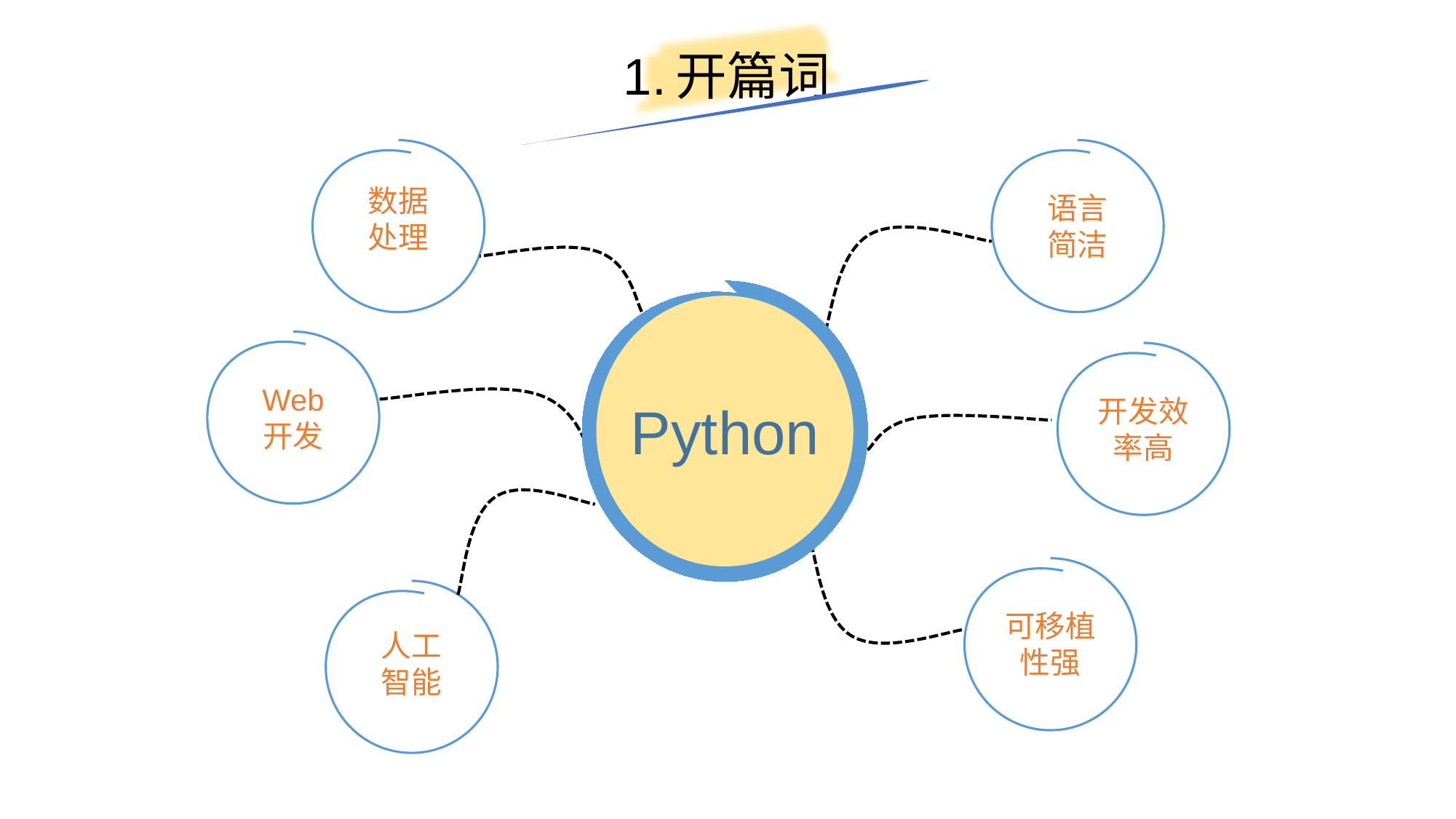

# 1.开篇词

语言简洁

数据处理

Web 开发

开发效率高

Python

可移植性强

人工智能